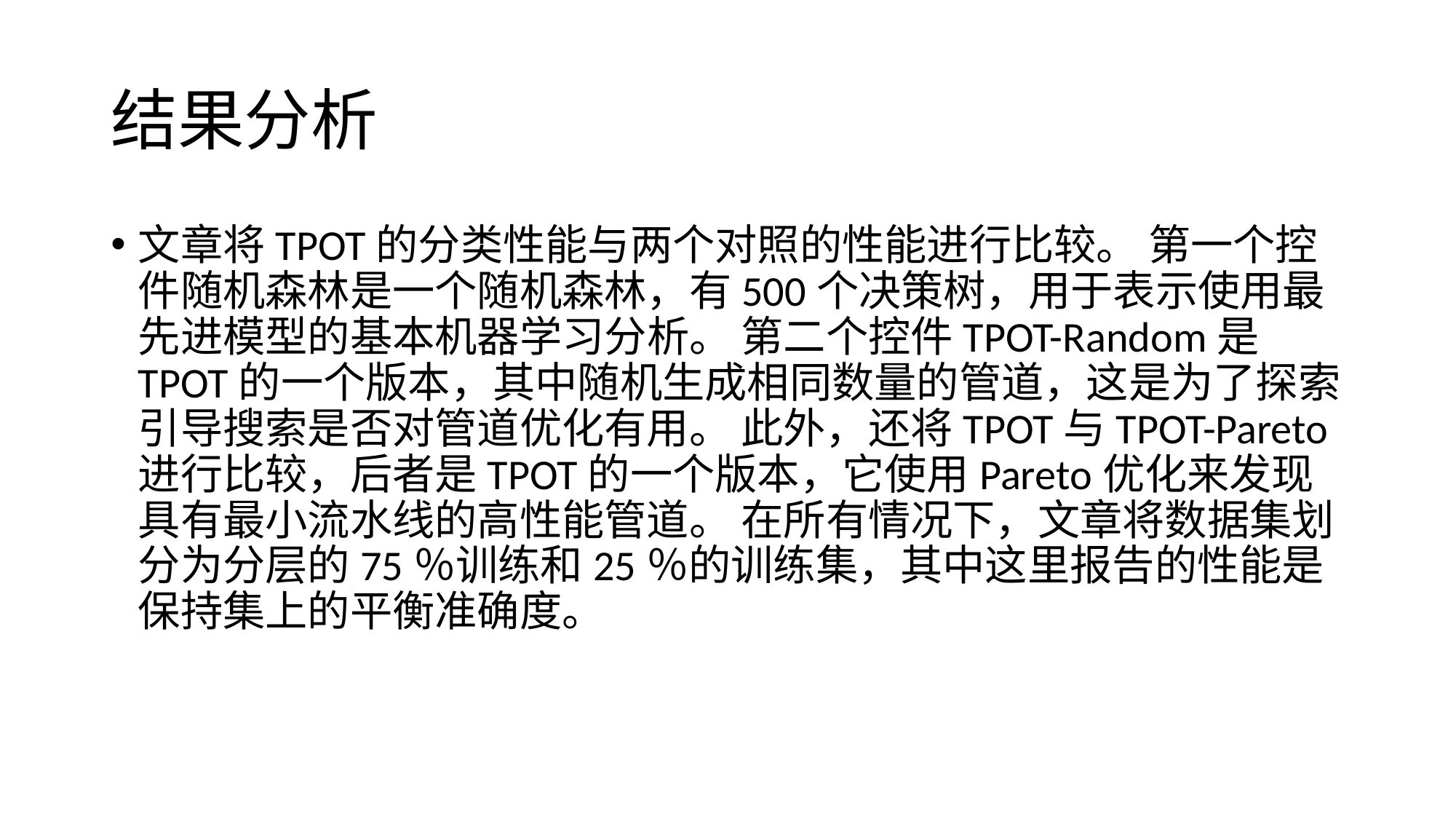

# 结果分析
文章将TPOT的分类性能与两个对照的性能进行比较。 第一个控件随机森林是一个随机森林，有500个决策树，用于表示使用最先进模型的基本机器学习分析。 第二个控件TPOT-Random是TPOT的一个版本，其中随机生成相同数量的管道，这是为了探索引导搜索是否对管道优化有用。 此外，还将TPOT与TPOT-Pareto进行比较，后者是TPOT的一个版本，它使用Pareto优化来发现具有最小流水线的高性能管道。 在所有情况下，文章将数据集划分为分层的75％训练和25％的训练集，其中这里报告的性能是保持集上的平衡准确度。